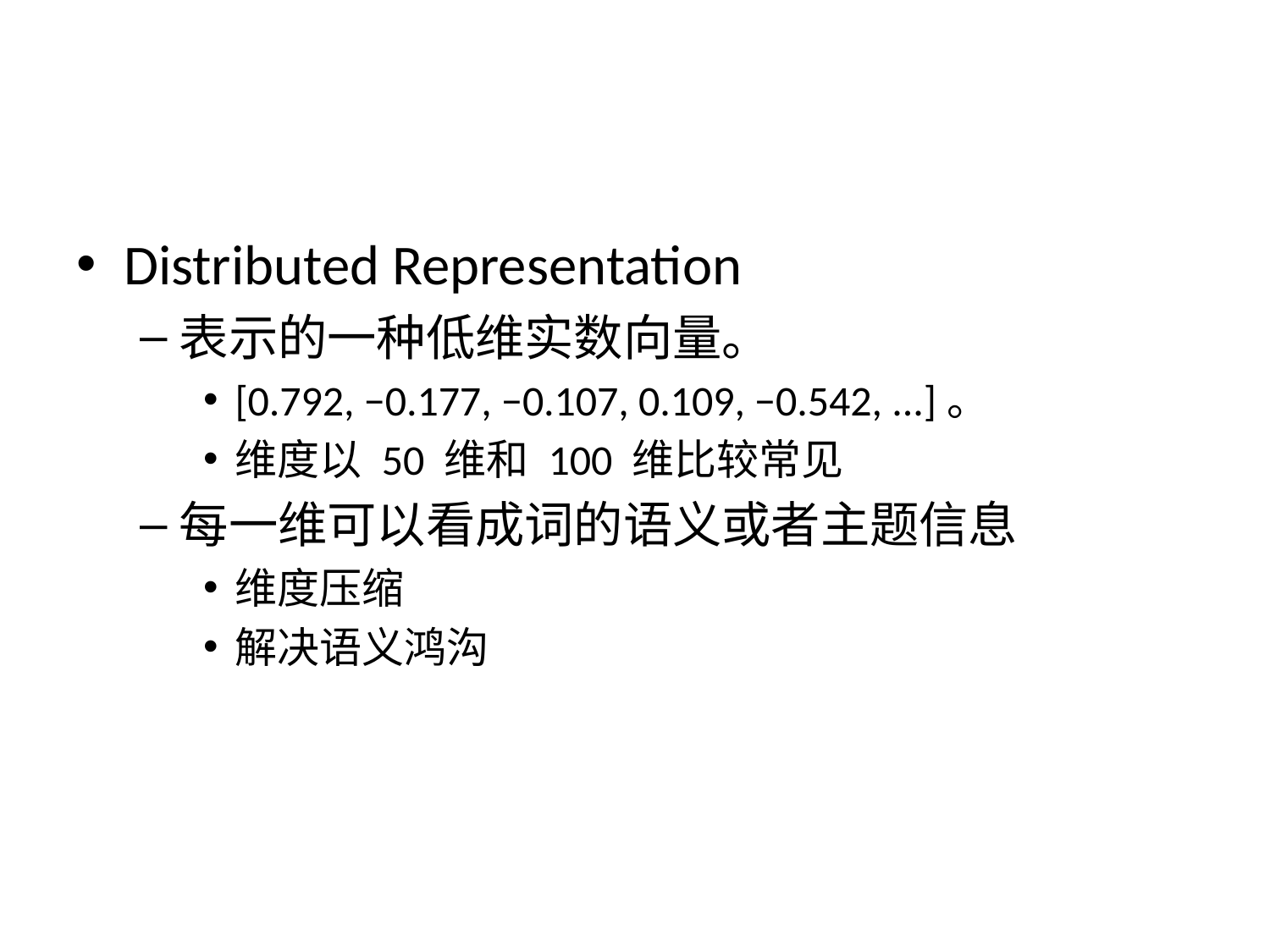

#
Distributed Representation
表示的一种低维实数向量。
[0.792, −0.177, −0.107, 0.109, −0.542, ...]。
维度以 50 维和 100 维比较常见
每一维可以看成词的语义或者主题信息
维度压缩
解决语义鸿沟